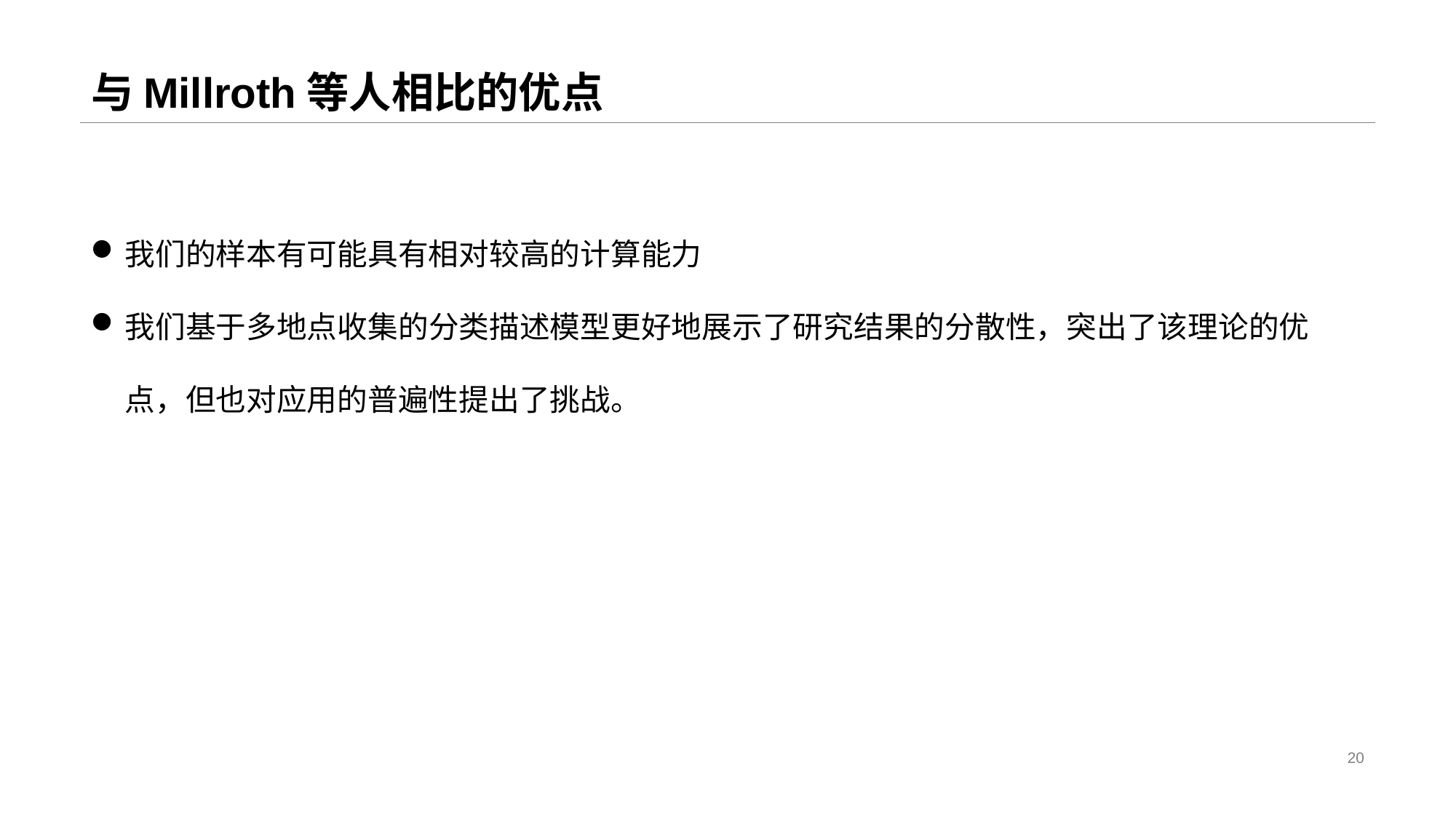

# 与Millroth等人相比的优点
我们的样本有可能具有相对较高的计算能力
我们基于多地点收集的分类描述模型更好地展示了研究结果的分散性，突出了该理论的优点，但也对应用的普遍性提出了挑战。

20